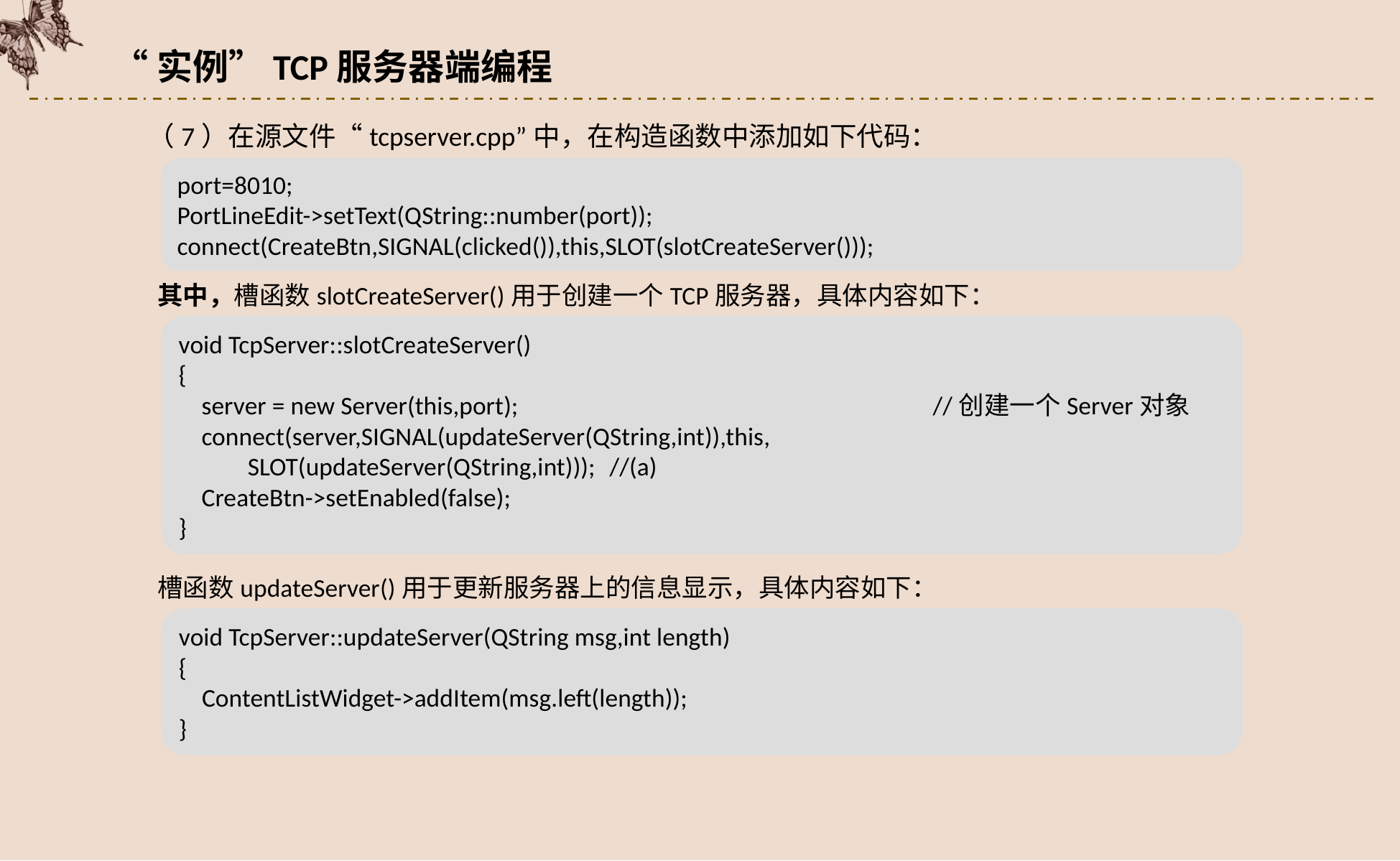

“实例”TCP服务器端编程
（7）在源文件“tcpserver.cpp”中，在构造函数中添加如下代码：
port=8010;
PortLineEdit->setText(QString::number(port));
connect(CreateBtn,SIGNAL(clicked()),this,SLOT(slotCreateServer()));
其中，槽函数slotCreateServer()用于创建一个TCP服务器，具体内容如下：
void TcpServer::slotCreateServer()
{
    server = new Server(this,port);				//创建一个Server对象
    connect(server,SIGNAL(updateServer(QString,int)),this,
            SLOT(updateServer(QString,int)));	//(a)
    CreateBtn->setEnabled(false);
}
槽函数updateServer()用于更新服务器上的信息显示，具体内容如下：
void TcpServer::updateServer(QString msg,int length)
{
    ContentListWidget->addItem(msg.left(length));
}